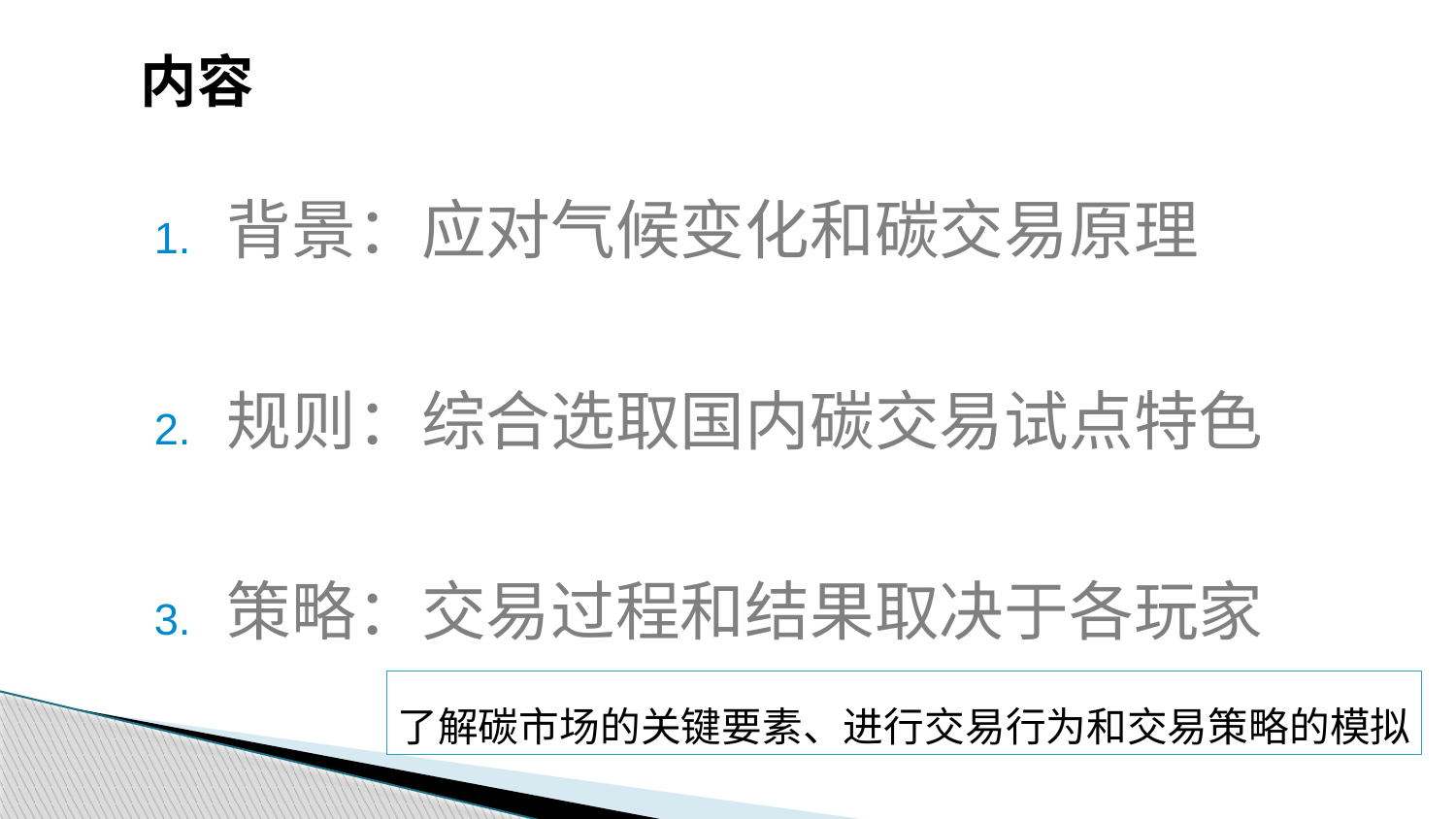

内容
背景：应对气候变化和碳交易原理

规则：综合选取国内碳交易试点特色

策略：交易过程和结果取决于各玩家

了解碳市场的关键要素、进行交易行为和交易策略的模拟